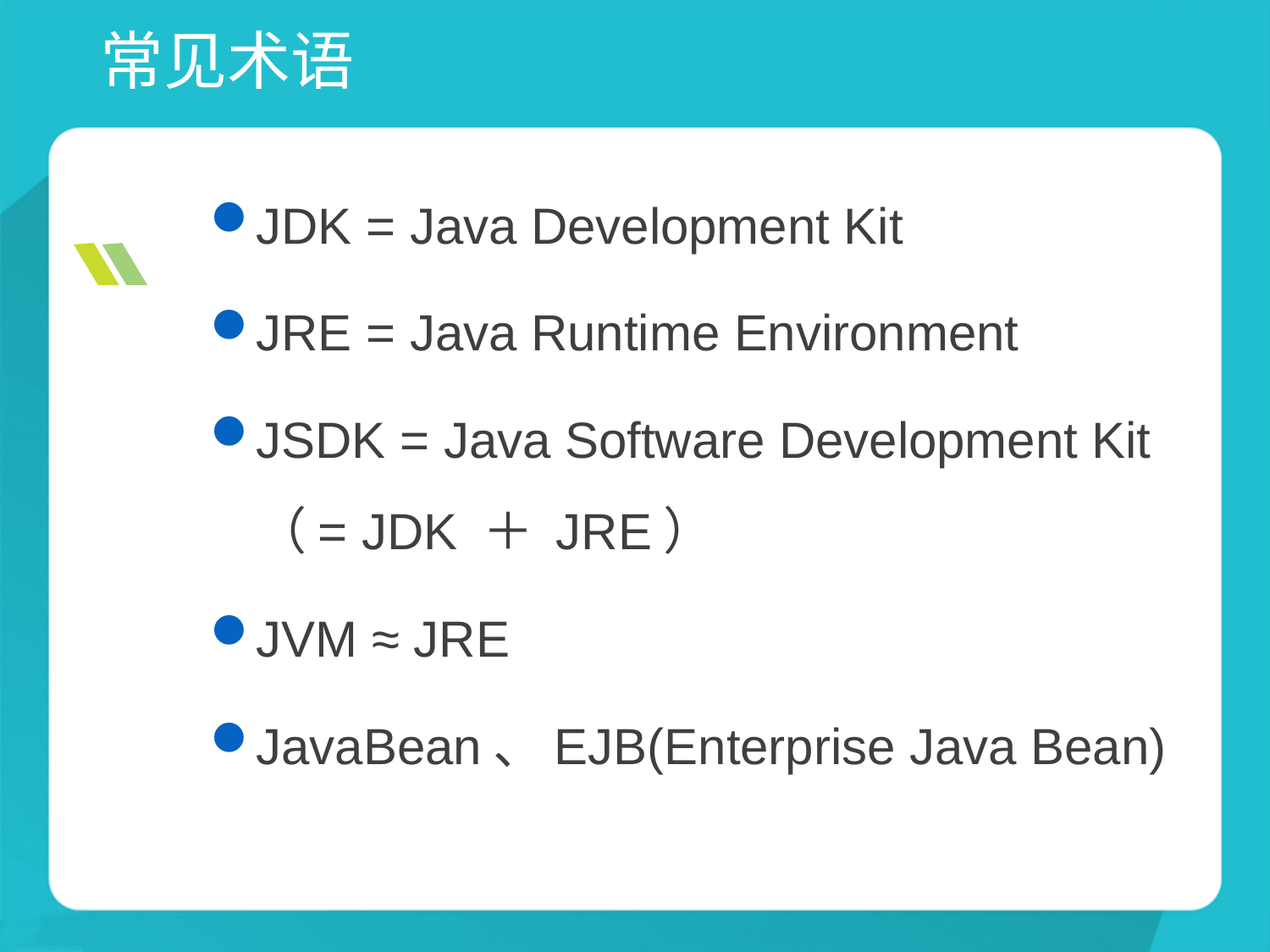

# 常见术语
JDK = Java Development Kit
JRE = Java Runtime Environment
JSDK = Java Software Development Kit （= JDK ＋ JRE）
JVM ≈ JRE
JavaBean、EJB(Enterprise Java Bean)